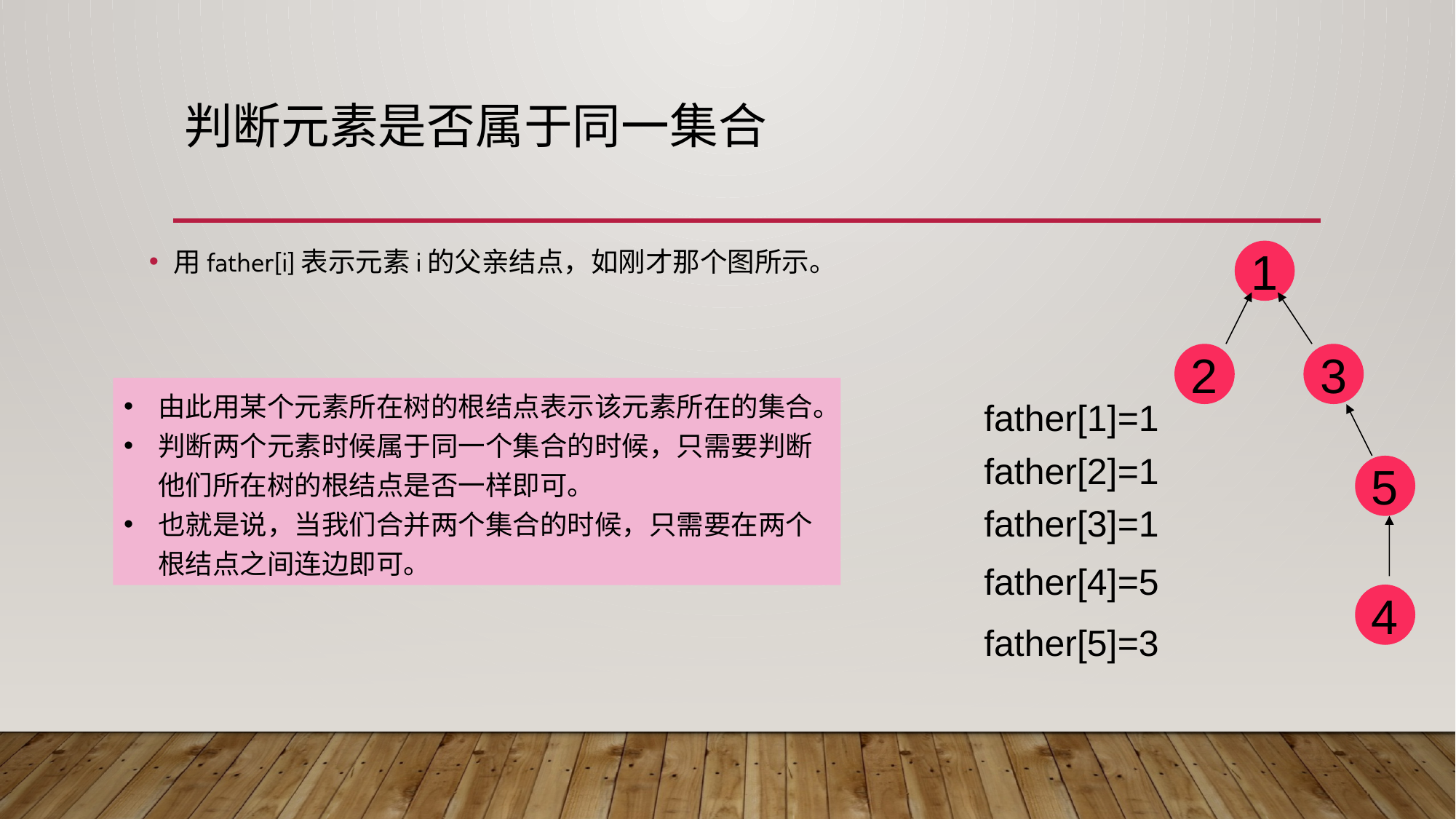

# 判断元素是否属于同一集合
用father[i]表示元素i的父亲结点，如刚才那个图所示。
1

2
3

5

4
由此用某个元素所在树的根结点表示该元素所在的集合。
判断两个元素时候属于同一个集合的时候，只需要判断他们所在树的根结点是否一样即可。
也就是说，当我们合并两个集合的时候，只需要在两个根结点之间连边即可。
father[1]=1
father[2]=1
father[3]=1
father[4]=5
father[5]=3